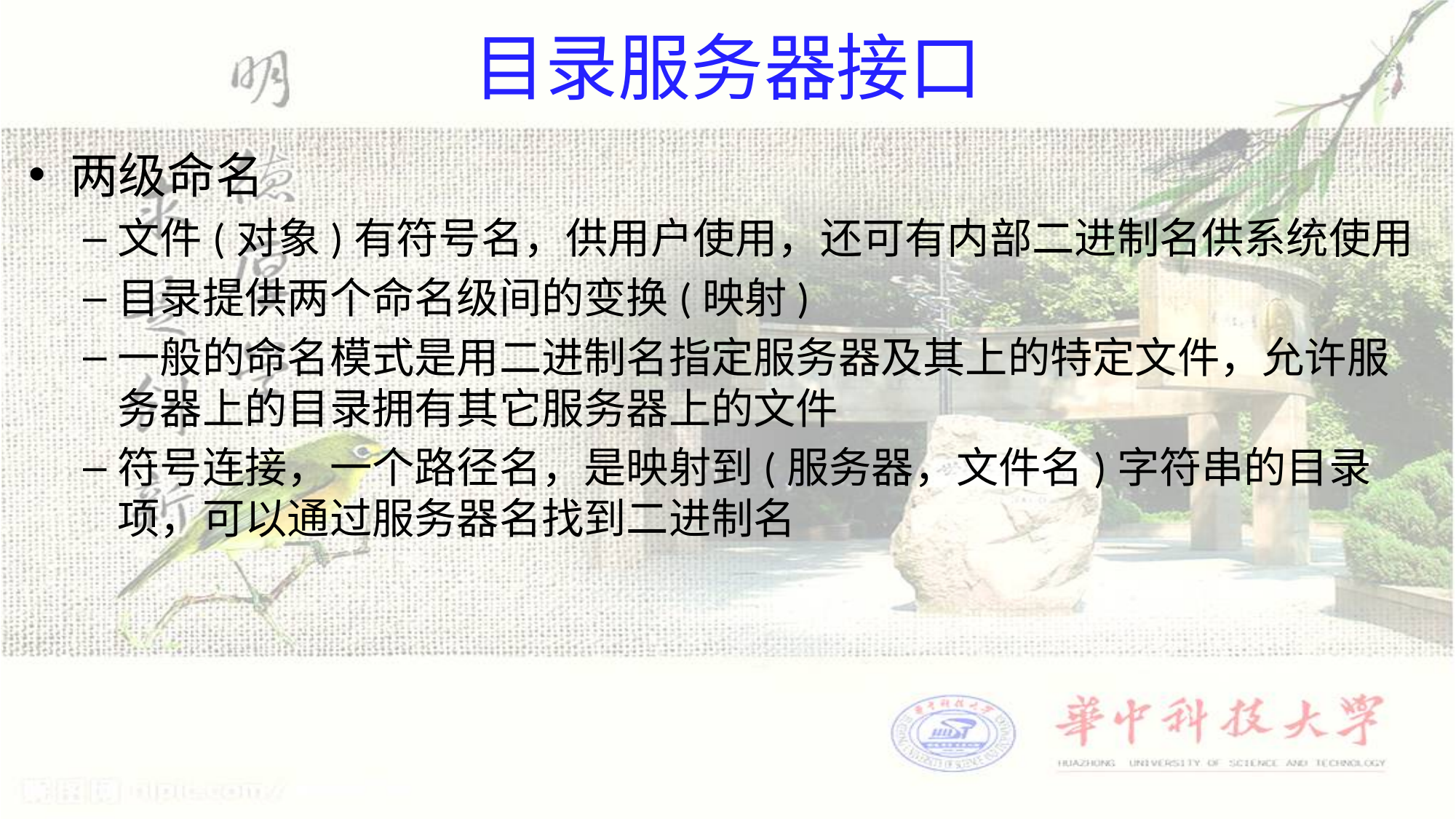

# 目录服务器接口
两级命名
文件(对象)有符号名，供用户使用，还可有内部二进制名供系统使用
目录提供两个命名级间的变换(映射)
一般的命名模式是用二进制名指定服务器及其上的特定文件，允许服务器上的目录拥有其它服务器上的文件
符号连接，一个路径名，是映射到(服务器，文件名)字符串的目录项，可以通过服务器名找到二进制名